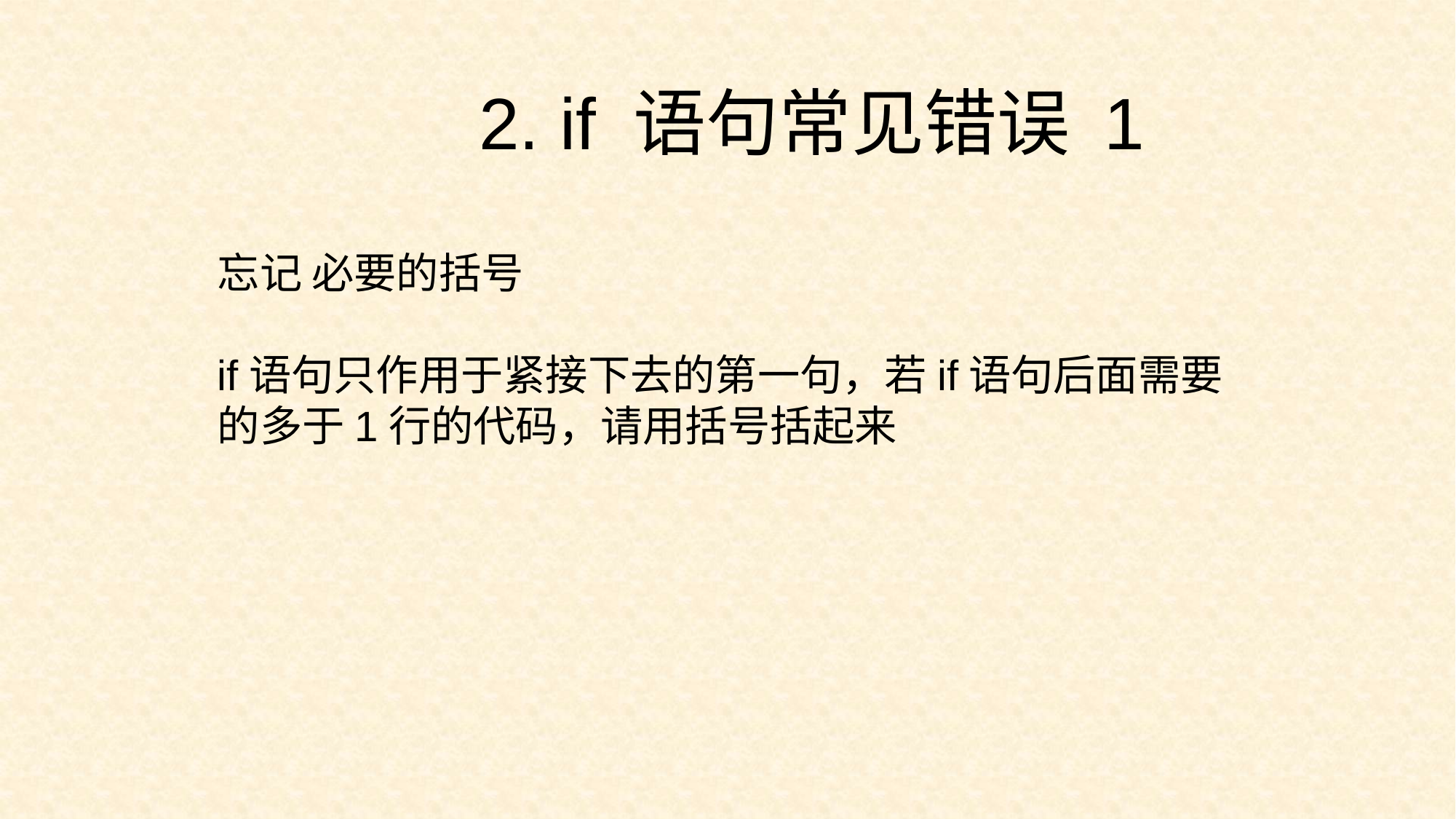

2. if 语句常见错误 1
忘记 必要的括号

if语句只作用于紧接下去的第一句，若if语句后面需要的多于1行的代码，请用括号括起来